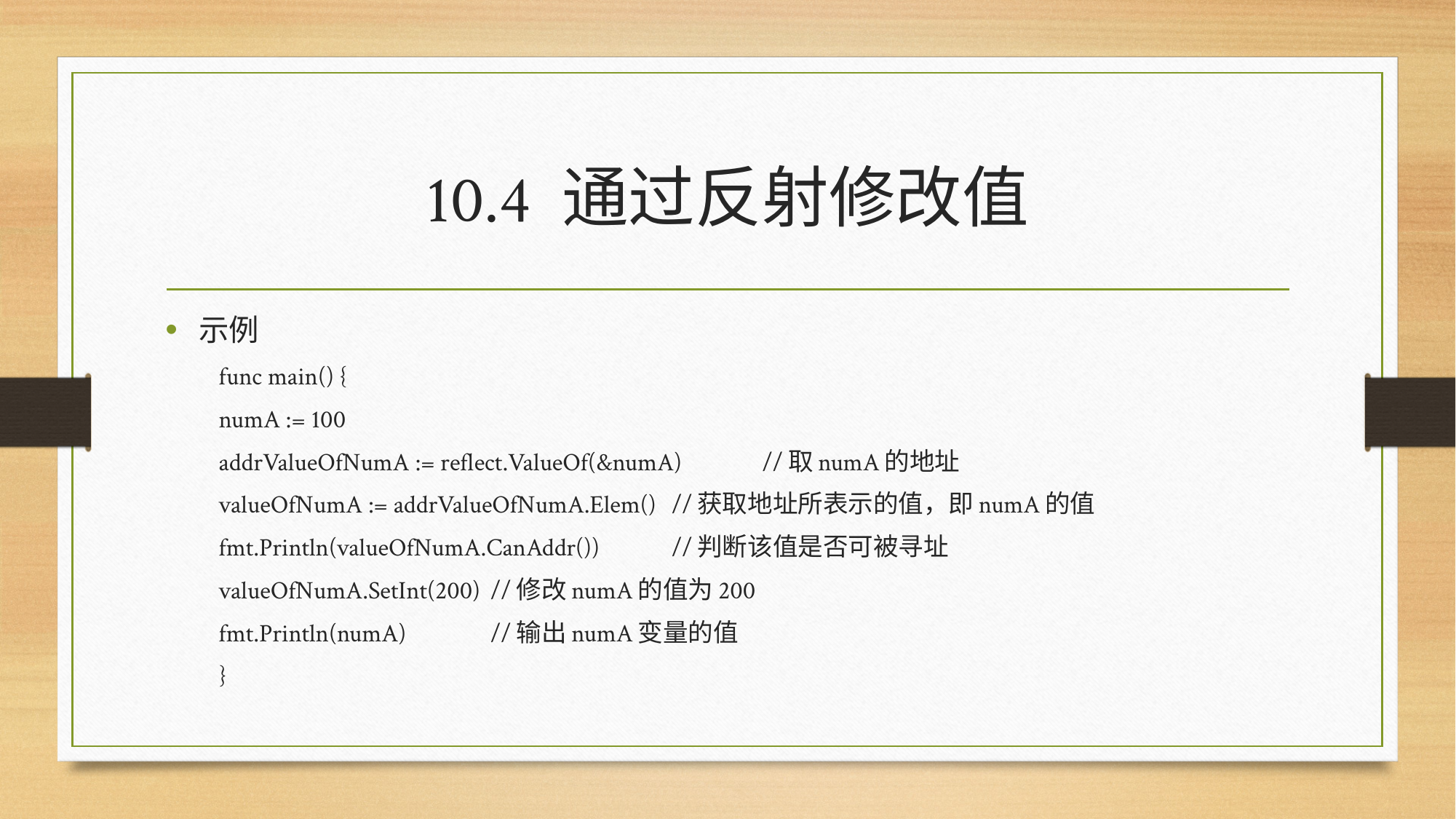

# 10.4 通过反射修改值
示例
func main() {
	numA := 100
	addrValueOfNumA := reflect.ValueOf(&numA) 	//取numA的地址
	valueOfNumA := addrValueOfNumA.Elem() 	//获取地址所表示的值，即numA的值
	fmt.Println(valueOfNumA.CanAddr()) 		//判断该值是否可被寻址
	valueOfNumA.SetInt(200) 				//修改numA的值为200
	fmt.Println(numA) 						//输出numA变量的值
}